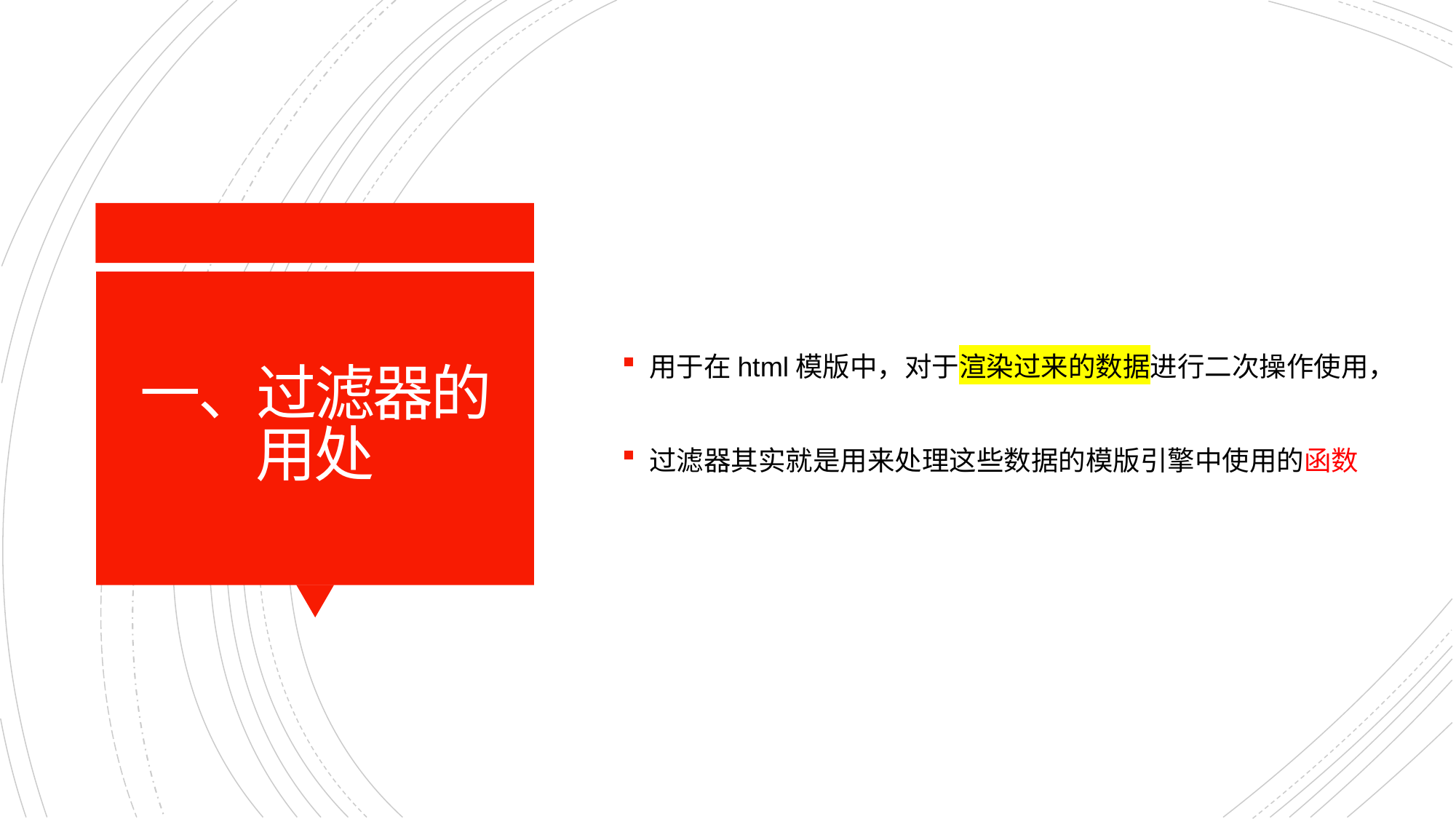

用于在html模版中，对于渲染过来的数据进行二次操作使用，
过滤器其实就是用来处理这些数据的模版引擎中使用的函数
# 一、过滤器的用处